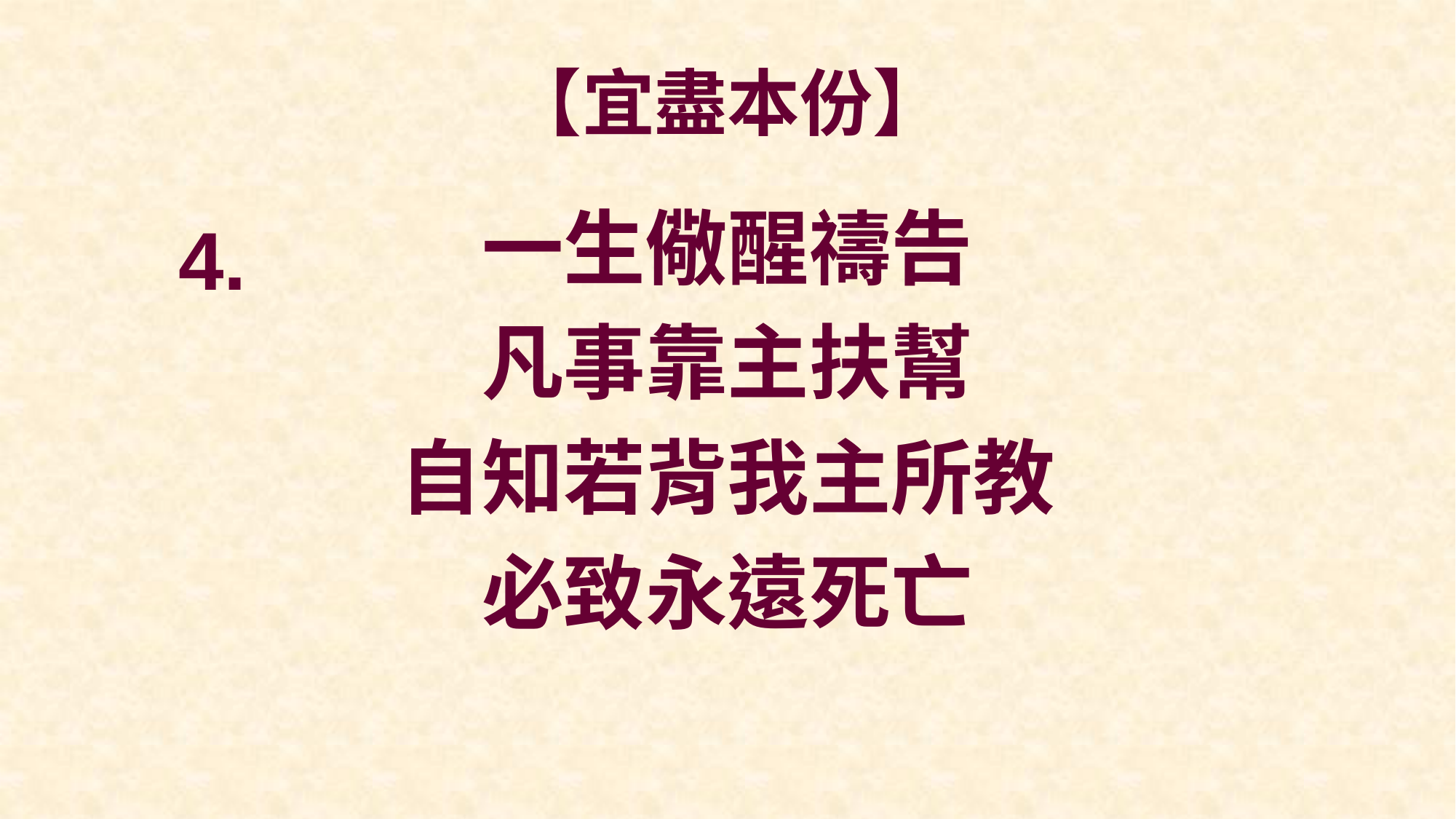

# 【宜盡本份】
一生儆醒禱告
凡事靠主扶幫
自知若背我主所教
必致永遠死亡
4.